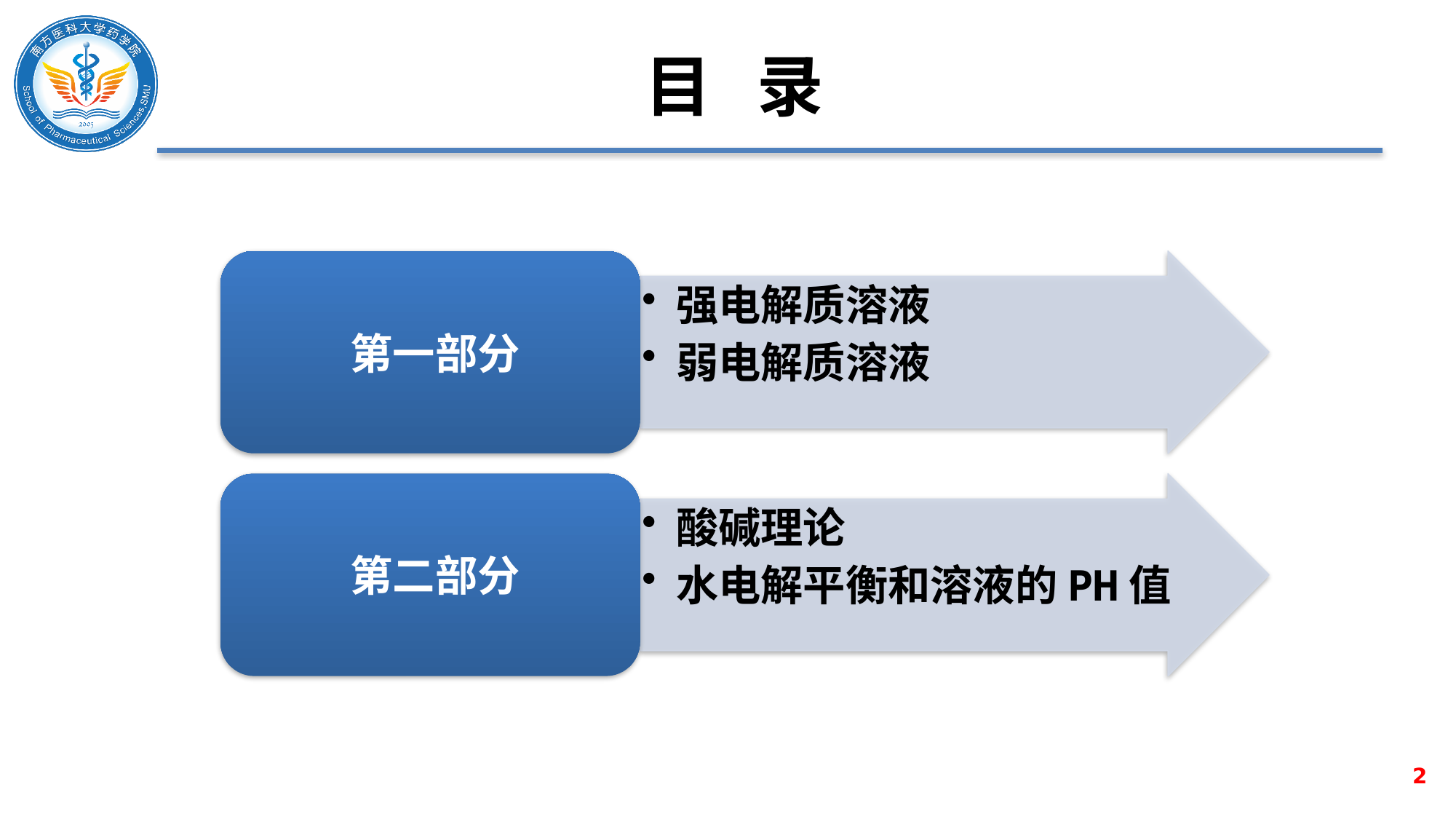

# 目   录
强电解质溶液
弱电解质溶液
第一部分
酸碱理论
水电解平衡和溶液的PH值
第二部分
2